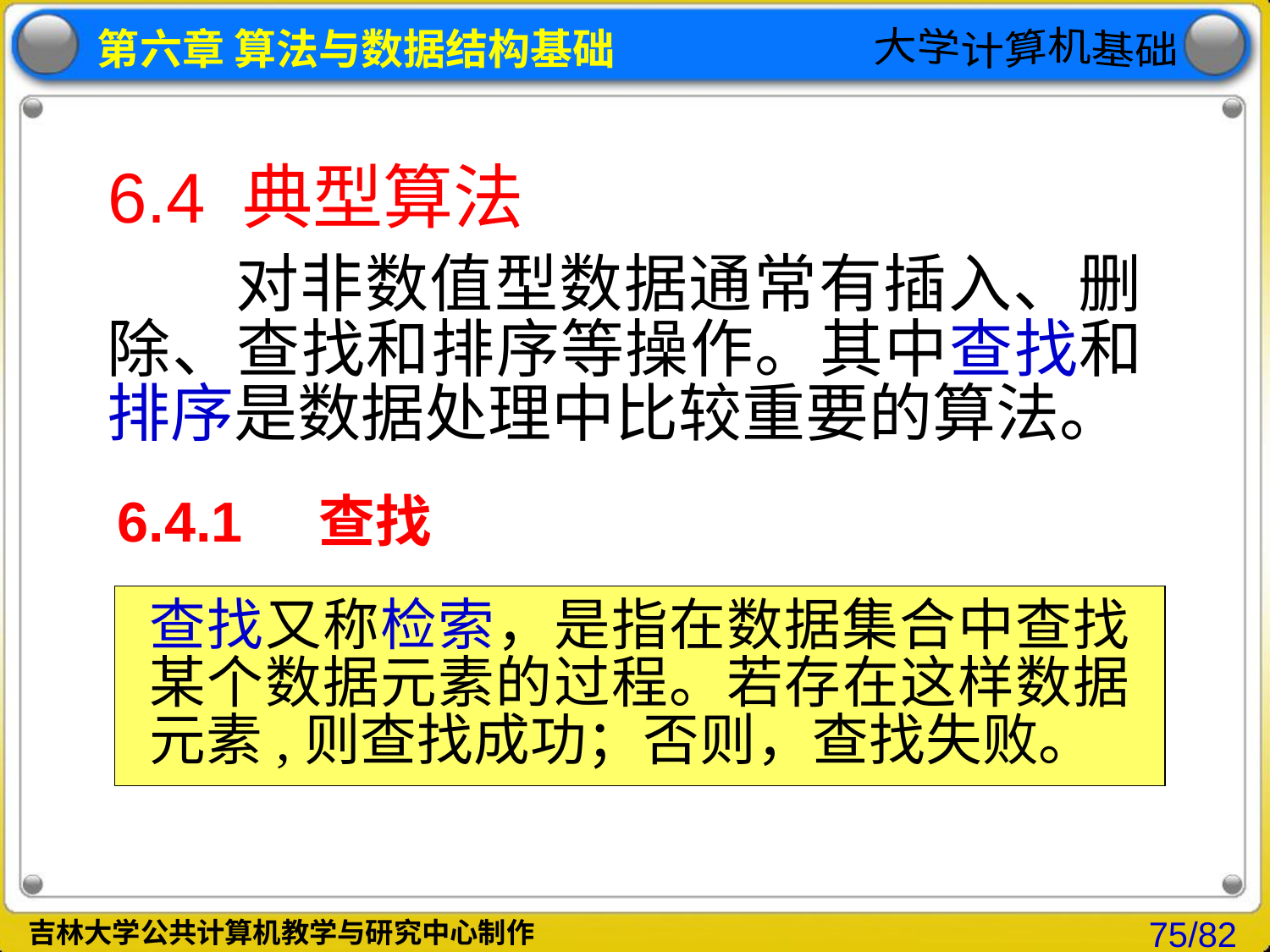

# 6.4 典型算法
        对非数值型数据通常有插入、删除、查找和排序等操作。其中查找和排序是数据处理中比较重要的算法。
6.4.1    查找
查找又称检索，是指在数据集合中查找某个数据元素的过程。若存在这样数据元素,则查找成功；否则，查找失败。
75/82